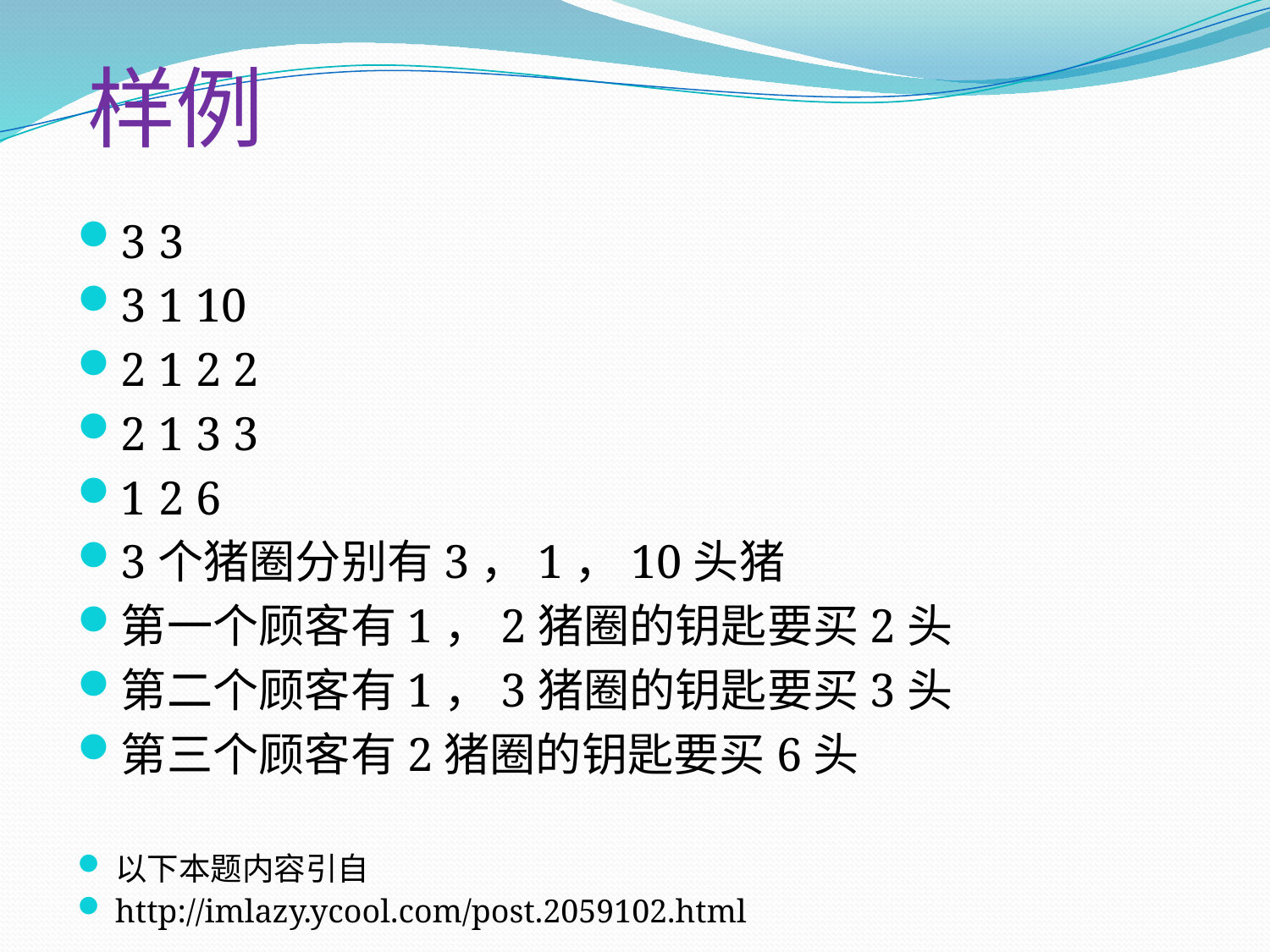

样例
3 3
3 1 10
2 1 2 2
2 1 3 3
1 2 6
3个猪圈分别有3，1，10头猪
第一个顾客有1，2猪圈的钥匙要买2头
第二个顾客有1，3猪圈的钥匙要买3头
第三个顾客有2猪圈的钥匙要买6头

以下本题内容引自
http://imlazy.ycool.com/post.2059102.html